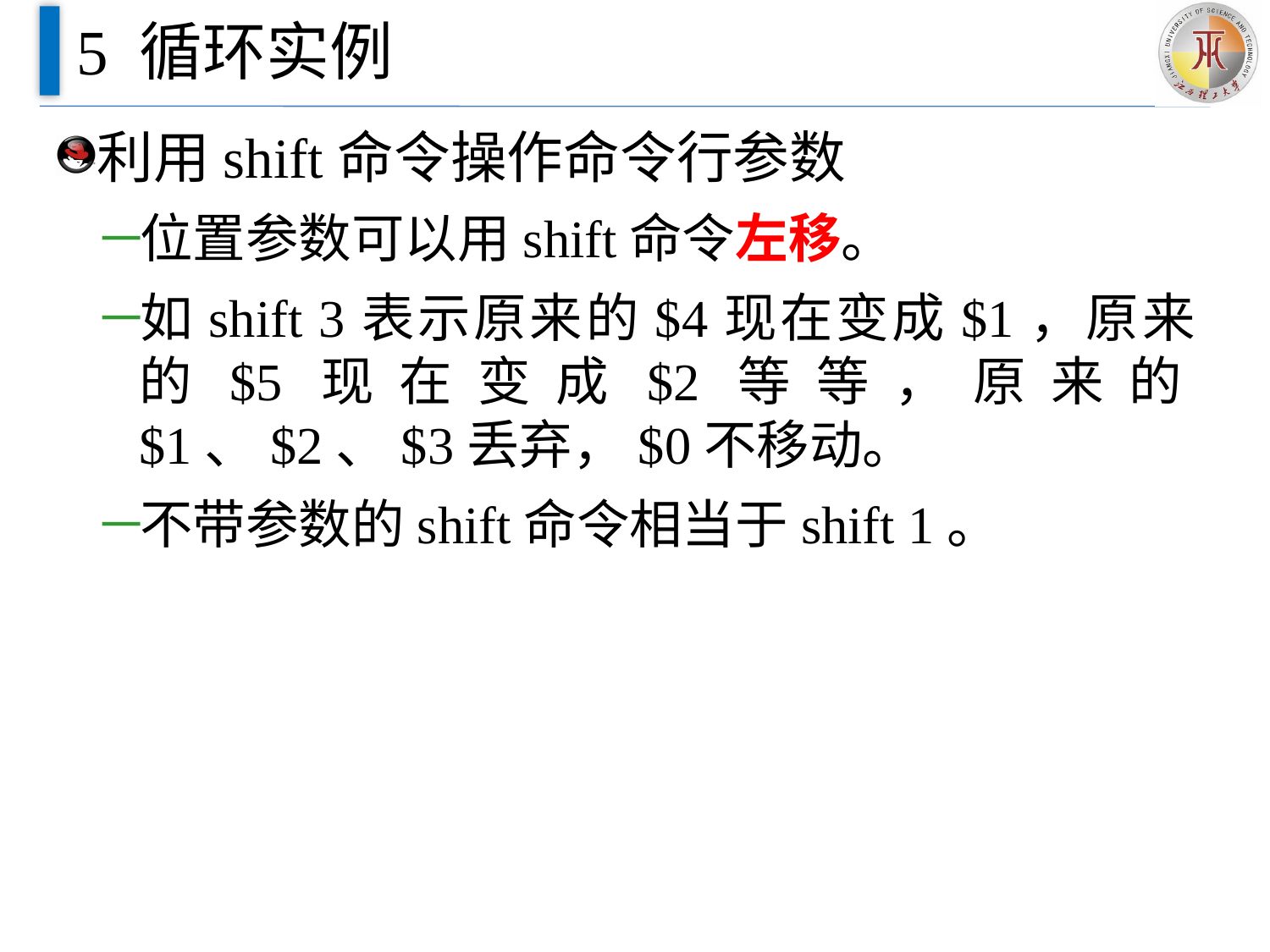

# 5 循环实例
利用shift命令操作命令行参数
位置参数可以用shift命令左移。
如shift 3表示原来的$4现在变成$1，原来的$5现在变成$2等等，原来的$1、$2、$3丢弃，$0不移动。
不带参数的shift命令相当于shift 1。